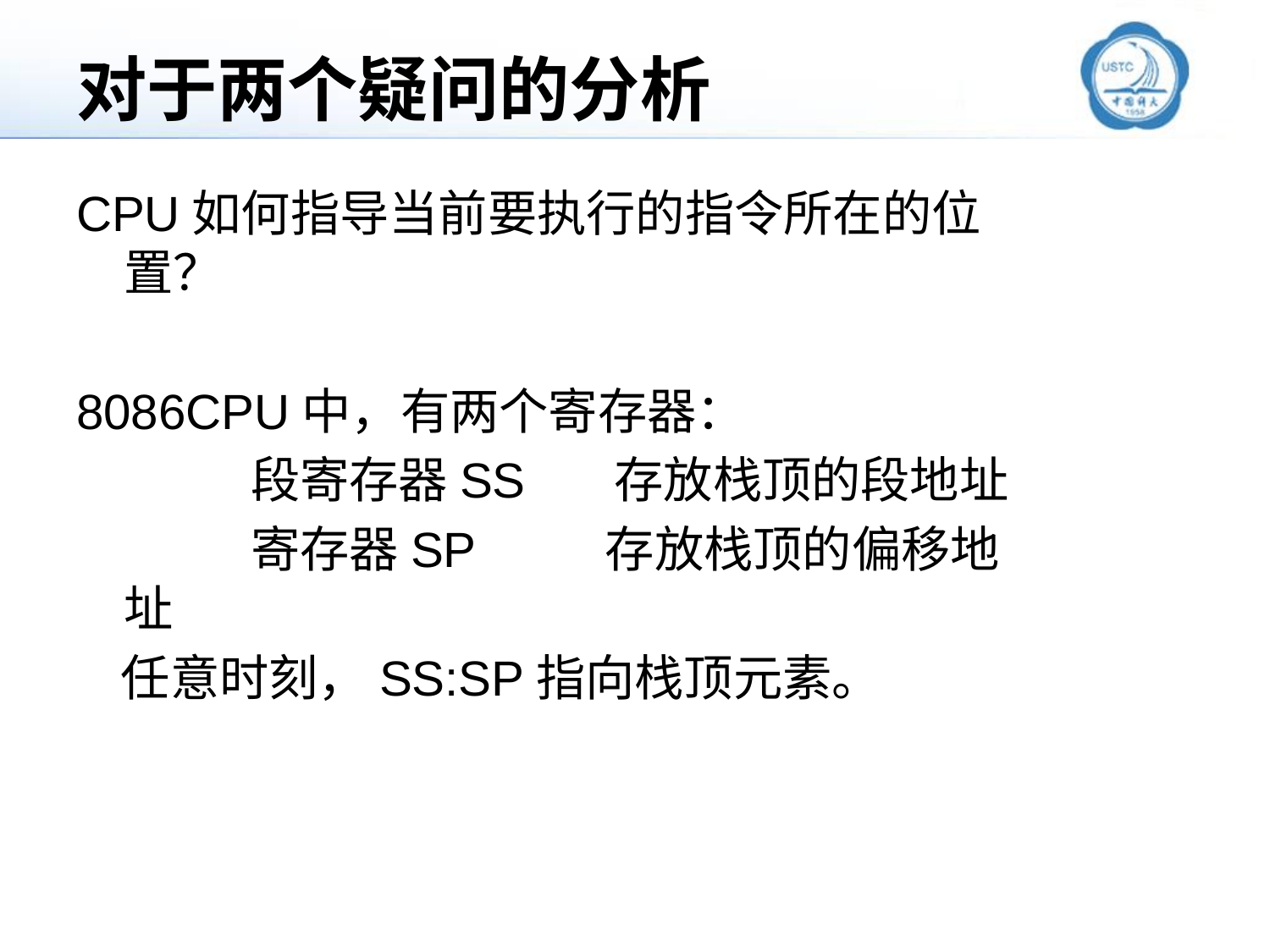

# 对于两个疑问的分析
CPU如何指导当前要执行的指令所在的位置？

8086CPU中，有两个寄存器：
		段寄存器SS  　存放栈顶的段地址
		寄存器SP     　存放栈顶的偏移地址
   任意时刻，SS:SP指向栈顶元素。